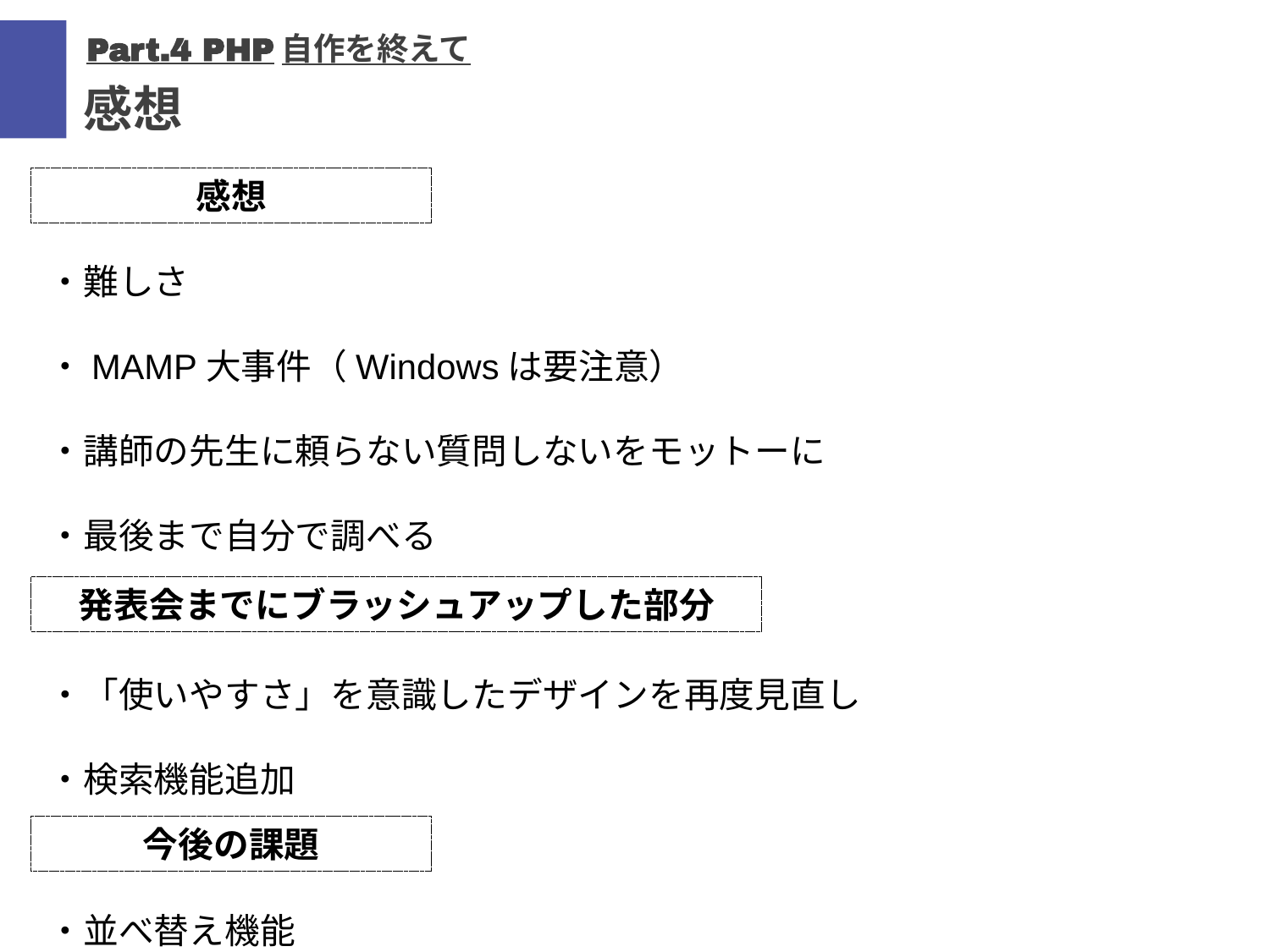

Part.4 PHP自作を終えて
感想
感想
　・難しさ
　・MAMP大事件（Windowsは要注意）
　・講師の先生に頼らない質問しないをモットーに
　・最後まで自分で調べる
発表会までにブラッシュアップした部分
　・「使いやすさ」を意識したデザインを再度見直し
　・検索機能追加
今後の課題
　・並べ替え機能